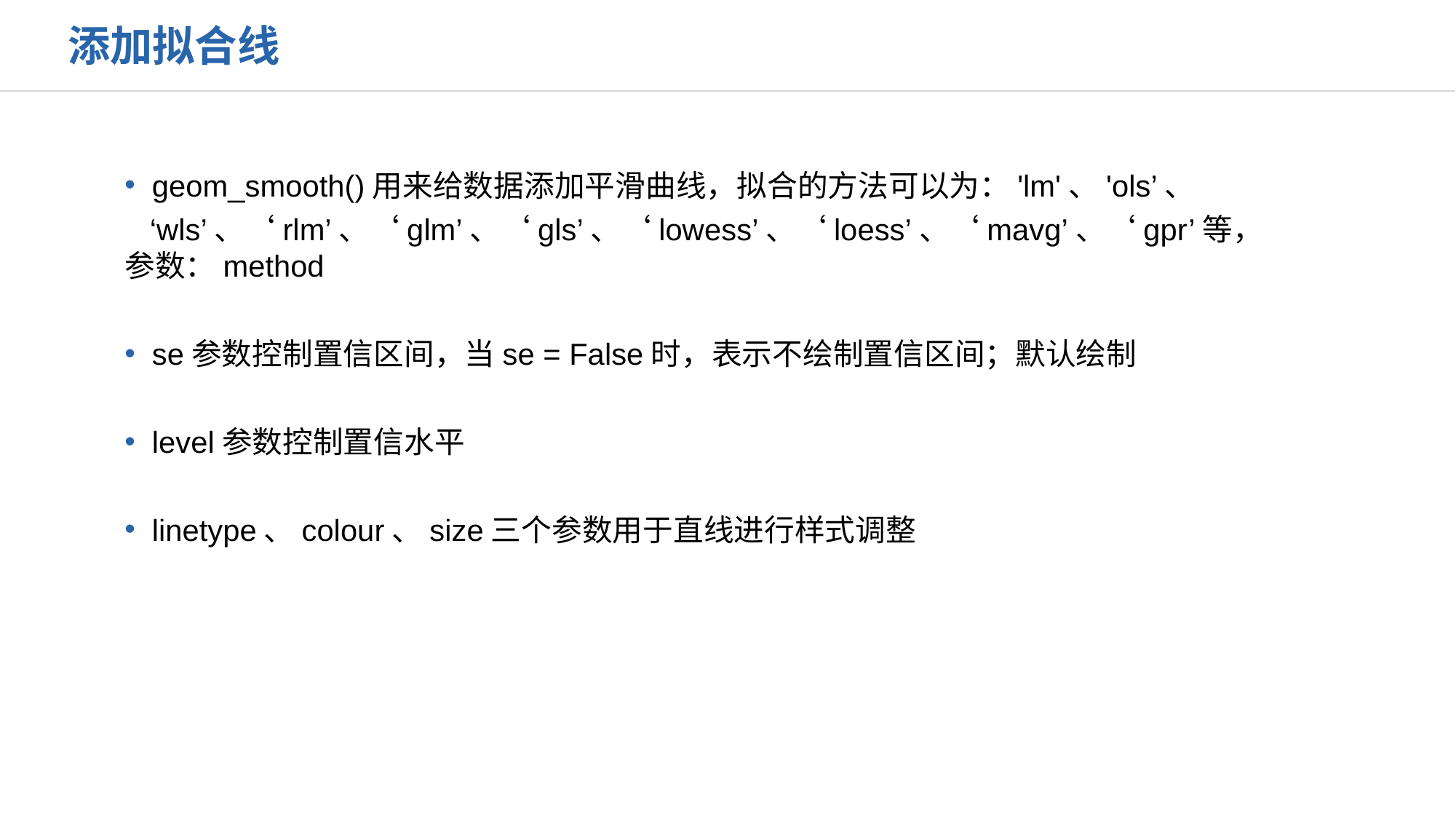

添加拟合线

geom_smooth()用来给数据添加平滑曲线，拟合的方法可以为：'lm'、'ols’、
   ‘wls’、‘rlm’、‘glm’、‘gls’、‘lowess’、‘loess’、‘mavg’、‘gpr’等，参数：method

se参数控制置信区间，当se = False时，表示不绘制置信区间；默认绘制

level参数控制置信水平

linetype、colour、size三个参数用于直线进行样式调整